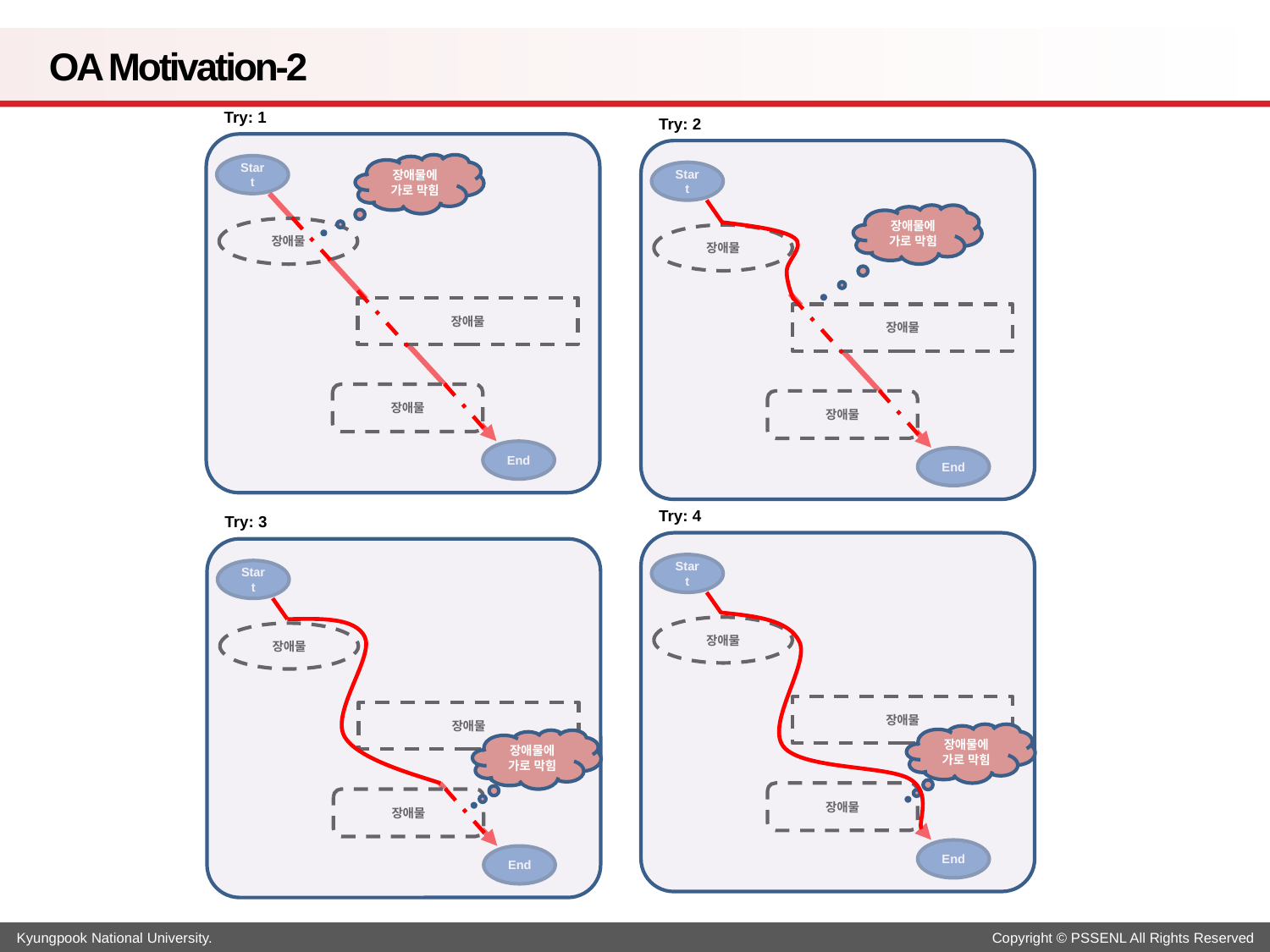

# OA Motivation-2
Try: 1

Start
장애물
장애물
장애물
End
장애물에 가로 막힘
Try: 2

Start
장애물
장애물
장애물
End
장애물에 가로 막힘

Try: 4

Start
장애물
장애물
장애물
End

장애물에 가로 막힘
Try: 3

Start
장애물
장애물
장애물
End

장애물에 가로 막힘